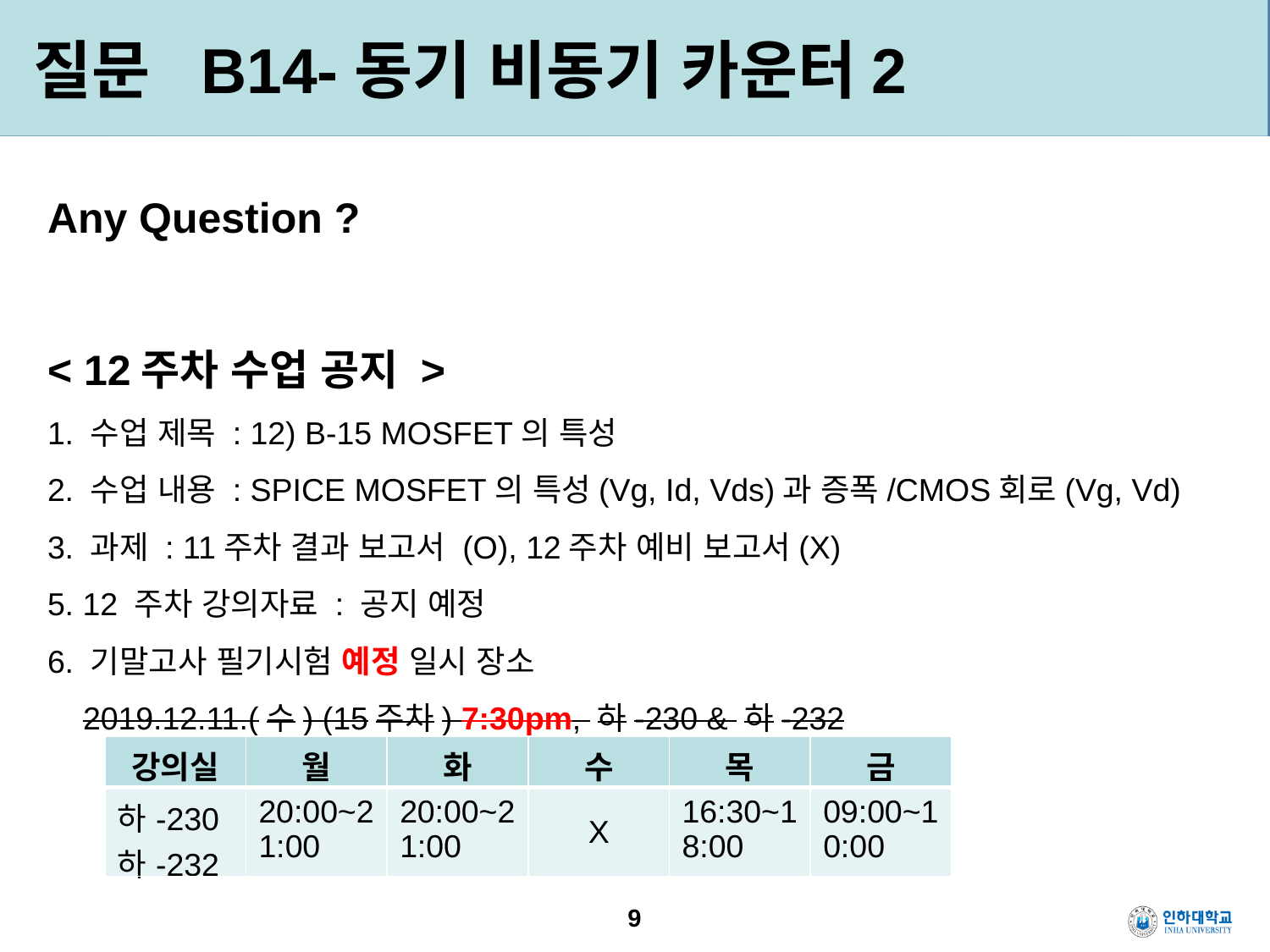

질문  B14-동기 비동기 카운터2
Any Question ?

< 12주차 수업 공지 >
1. 수업 제목 : 12) B-15 MOSFET의 특성
2. 수업 내용 : SPICE MOSFET의 특성(Vg, Id, Vds)과 증폭/CMOS회로(Vg, Vd)
3. 과제 : 11주차 결과 보고서 (O), 12주차 예비 보고서(X)
5. 12 주차 강의자료 : 공지 예정
6. 기말고사 필기시험 예정 일시 장소
    2019.12.11.(수) (15주차) 7:30pm, 하-230 & 하-232
| 강의실 | 월 | 화 | 수 | 목 | 금 |
| --- | --- | --- | --- | --- | --- |
| 하-230 하-232 | 20:00~21:00 | 20:00~21:00 | X | 16:30~18:00 | 09:00~10:00 |
9